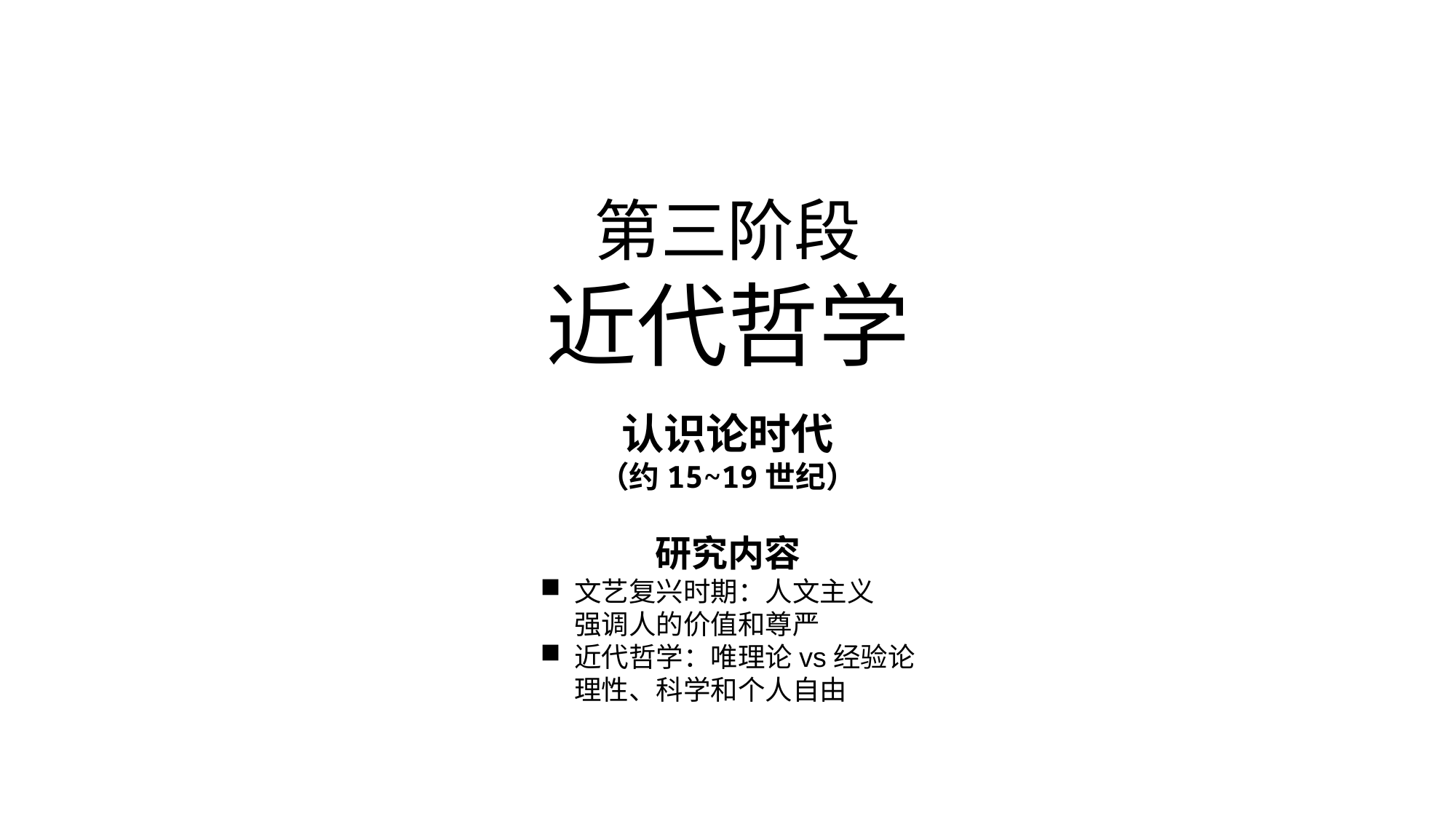

第三阶段
近代哲学
认识论时代
（约15~19世纪）

研究内容
文艺复兴时期：人文主义
强调人的价值和尊严
近代哲学：唯理论vs经验论
理性、科学和个人自由